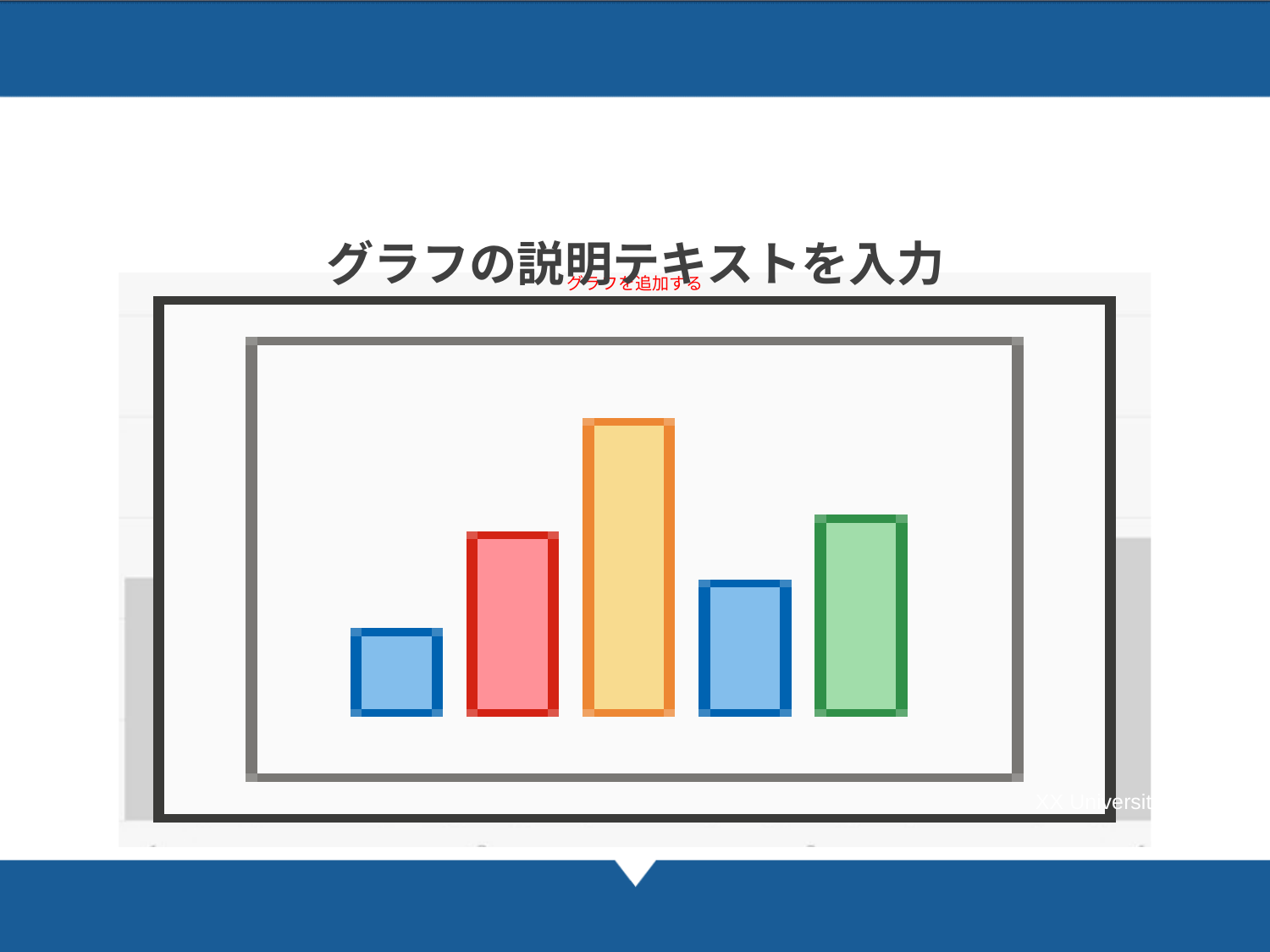

03 Reference Data
33
グラフの説明テキストを入力

XX University　Name